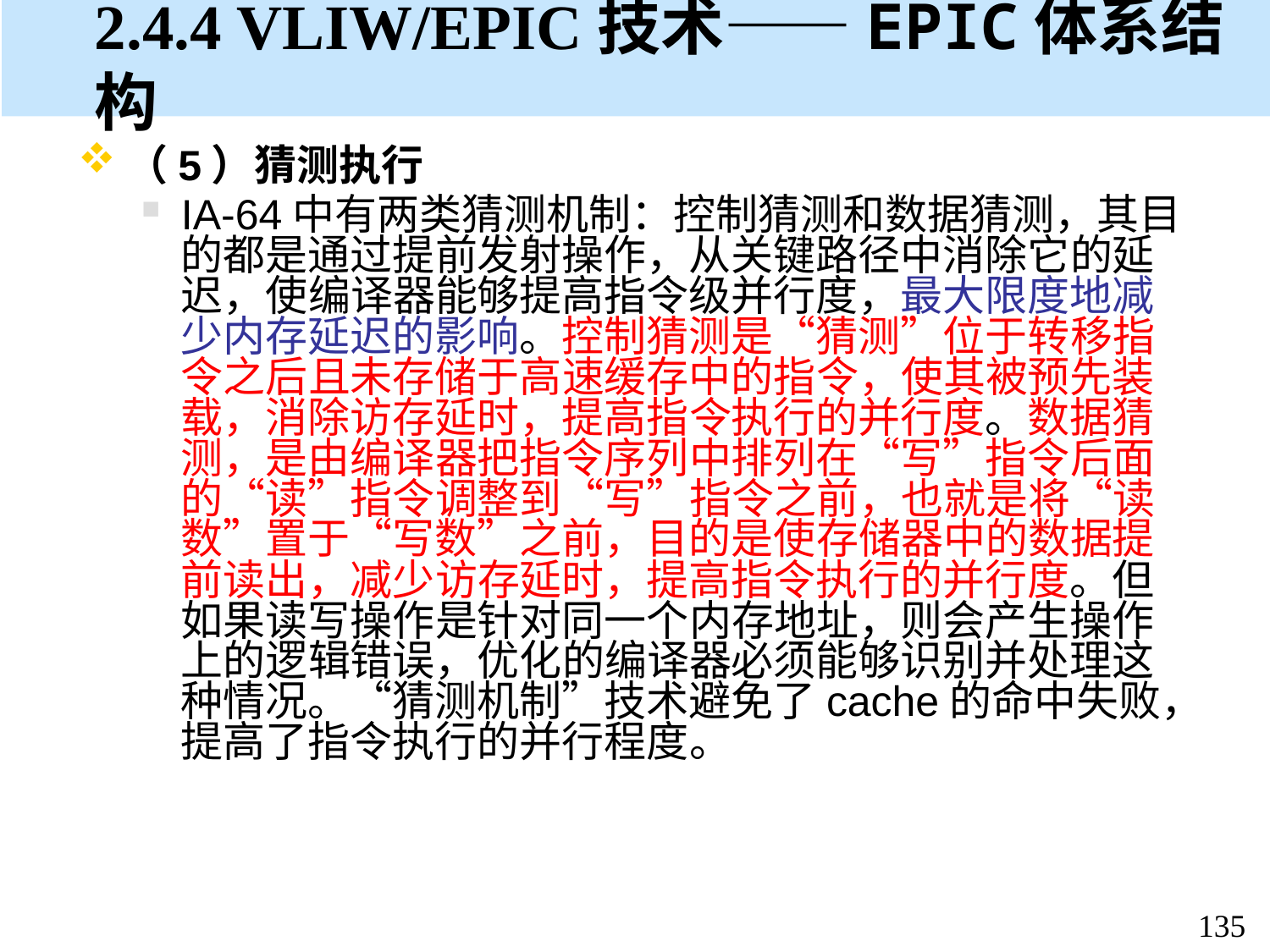

# 2.4.4 VLIW/EPIC技术——EPIC体系结构
（5）猜测执行
IA-64中有两类猜测机制：控制猜测和数据猜测，其目的都是通过提前发射操作，从关键路径中消除它的延迟，使编译器能够提高指令级并行度，最大限度地减少内存延迟的影响。控制猜测是“猜测”位于转移指令之后且未存储于高速缓存中的指令，使其被预先装载，消除访存延时，提高指令执行的并行度。数据猜测，是由编译器把指令序列中排列在“写”指令后面的“读”指令调整到“写”指令之前，也就是将“读数”置于“写数”之前，目的是使存储器中的数据提前读出，减少访存延时，提高指令执行的并行度。但如果读写操作是针对同一个内存地址，则会产生操作上的逻辑错误，优化的编译器必须能够识别并处理这种情况。“猜测机制”技术避免了cache的命中失败，提高了指令执行的并行程度。